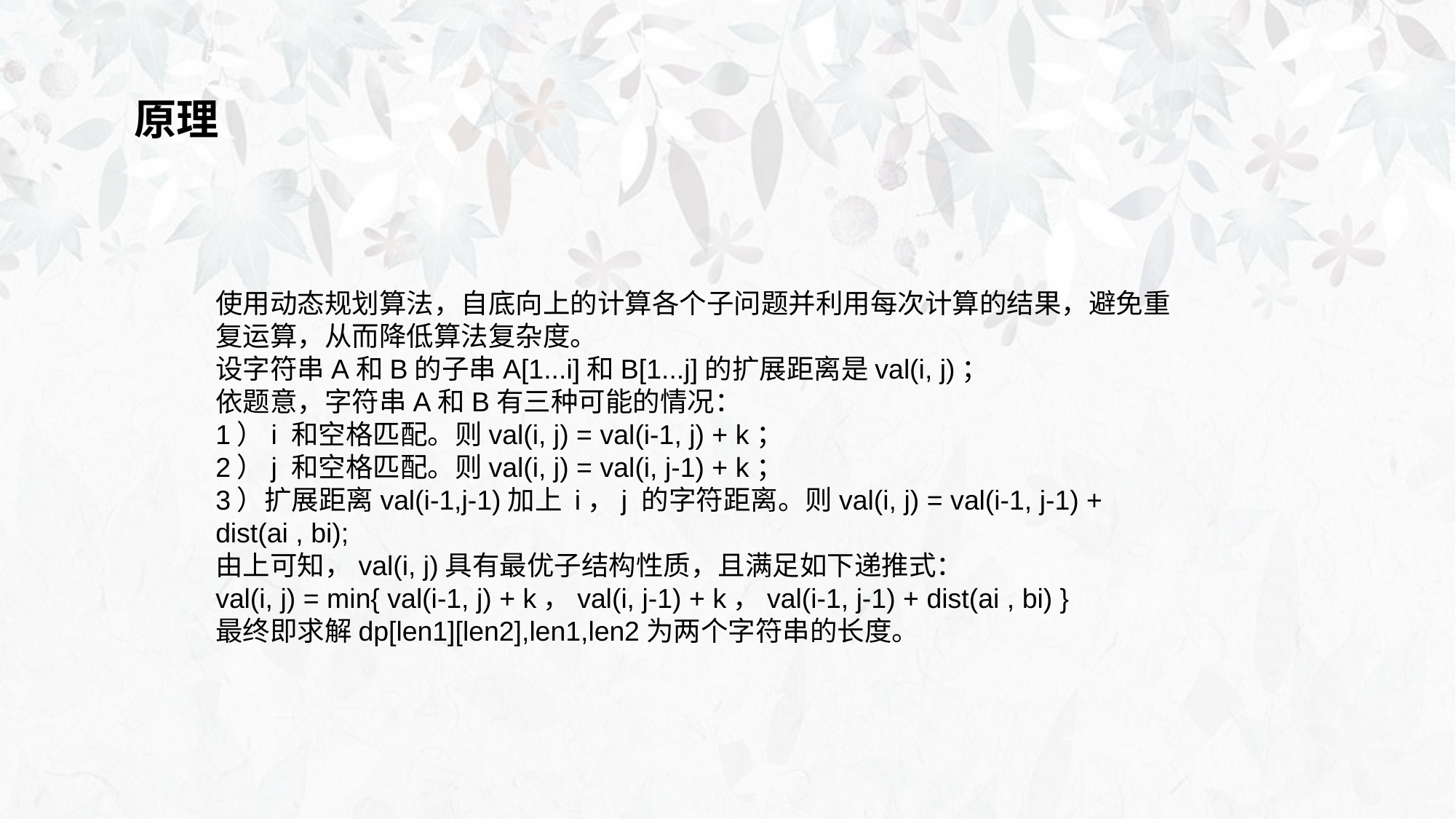

原理
使用动态规划算法，自底向上的计算各个子问题并利用每次计算的结果，避免重复运算，从而降低算法复杂度。
设字符串A和B的子串A[1...i]和B[1...j]的扩展距离是val(i, j)；
依题意，字符串A和B有三种可能的情况：
1）i 和空格匹配。则val(i, j) = val(i-1, j) + k；
2）j 和空格匹配。则val(i, j) = val(i, j-1) + k；
3）扩展距离val(i-1,j-1)加上 i，j 的字符距离。则val(i, j) = val(i-1, j-1) + dist(ai , bi);
由上可知，val(i, j)具有最优子结构性质，且满足如下递推式：
val(i, j) = min{ val(i-1, j) + k，val(i, j-1) + k，val(i-1, j-1) + dist(ai , bi) }
最终即求解dp[len1][len2],len1,len2为两个字符串的长度。